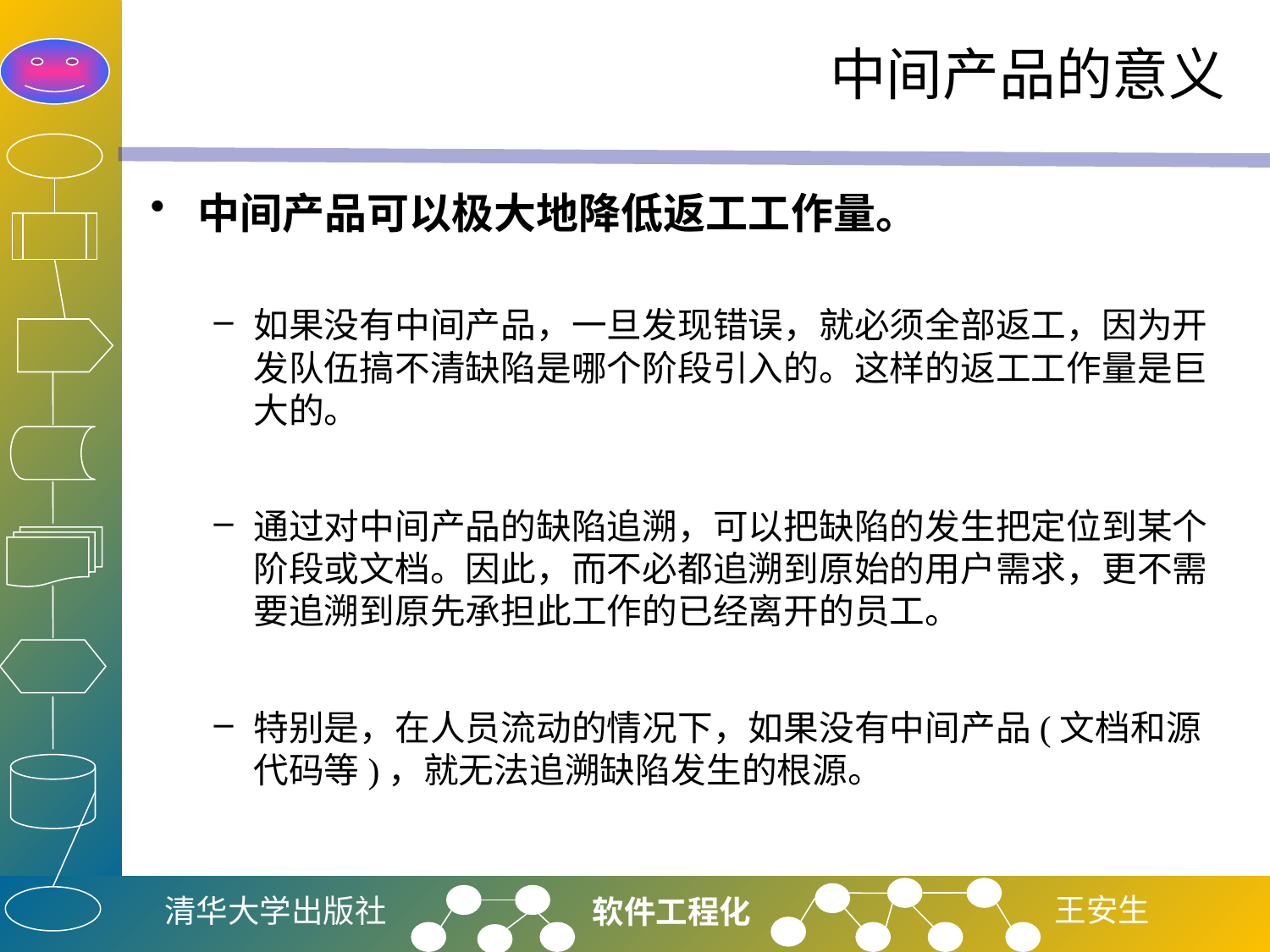

# 中间产品的意义
中间产品可以极大地降低返工工作量。

如果没有中间产品，一旦发现错误，就必须全部返工，因为开发队伍搞不清缺陷是哪个阶段引入的。这样的返工工作量是巨大的。

通过对中间产品的缺陷追溯，可以把缺陷的发生把定位到某个阶段或文档。因此，而不必都追溯到原始的用户需求，更不需要追溯到原先承担此工作的已经离开的员工。

特别是，在人员流动的情况下，如果没有中间产品(文档和源代码等)，就无法追溯缺陷发生的根源。